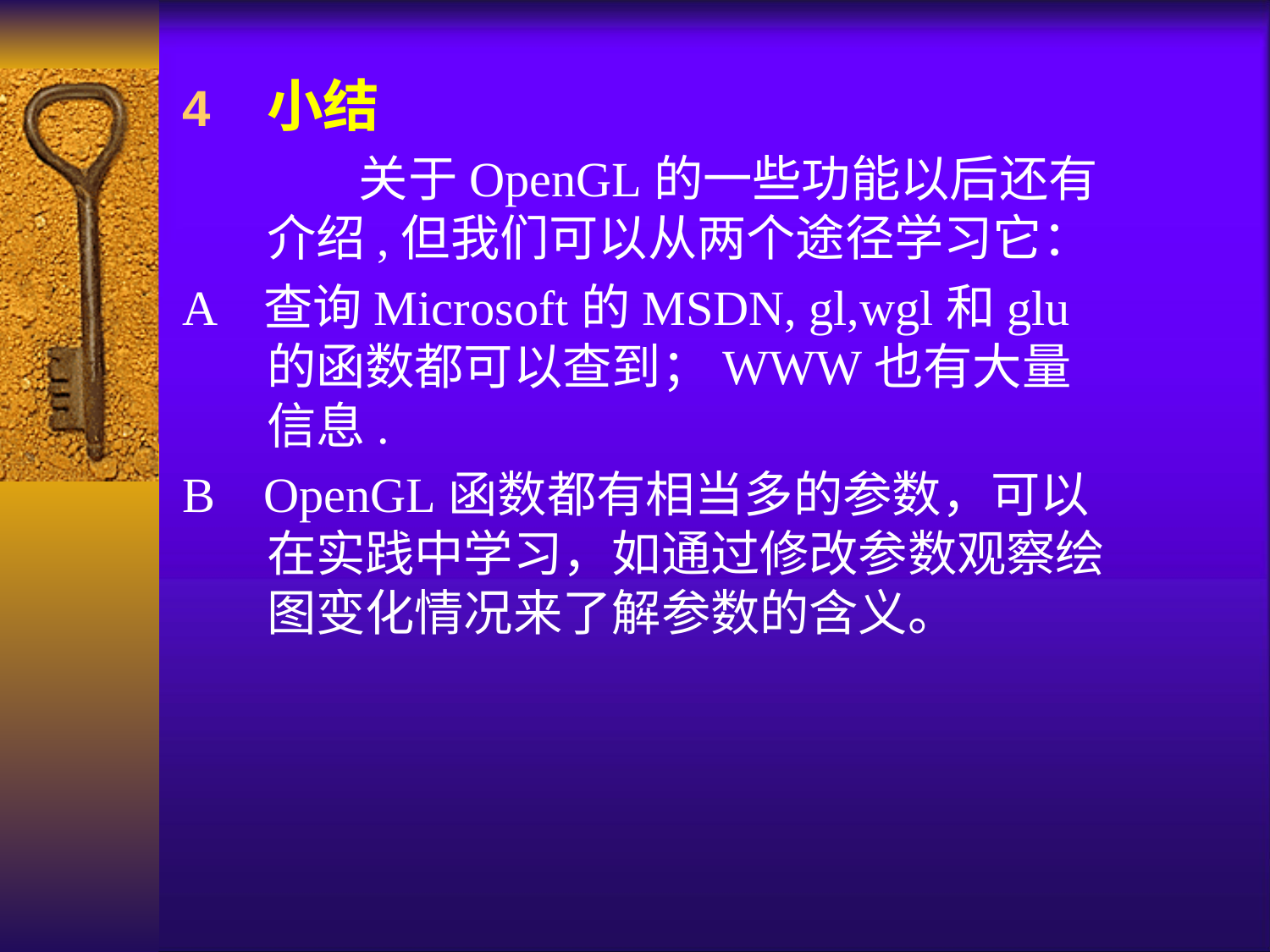

小结
               关于OpenGL的一些功能以后还有介绍,但我们可以从两个途径学习它：
A   查询Microsoft的MSDN, gl,wgl和glu的函数都可以查到；WWW也有大量信息.
B    OpenGL函数都有相当多的参数，可以在实践中学习，如通过修改参数观察绘图变化情况来了解参数的含义。